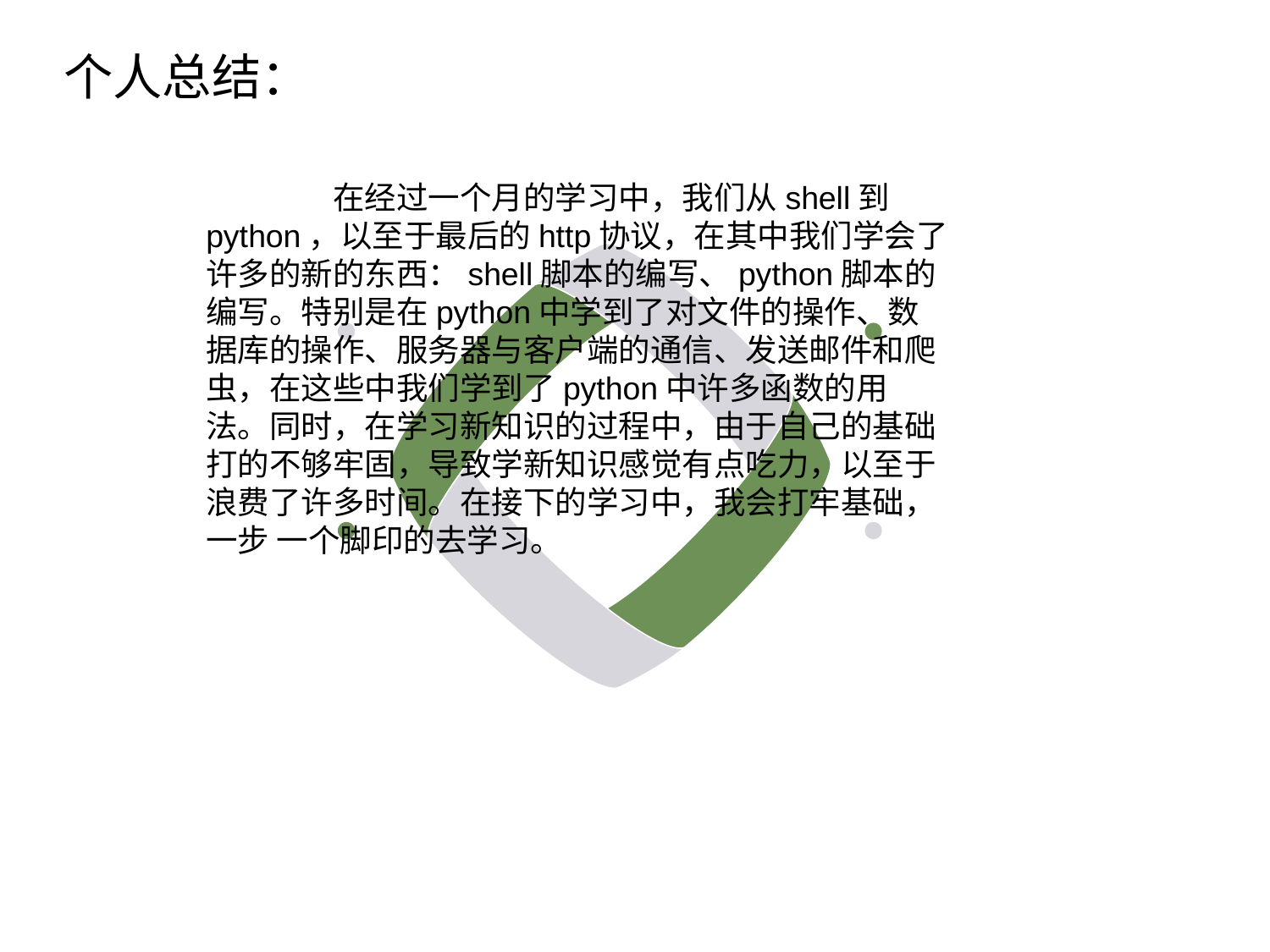

个人总结：
	在经过一个月的学习中，我们从shell到python，以至于最后的http协议，在其中我们学会了许多的新的东西：shell脚本的编写、python脚本的编写。特别是在python中学到了对文件的操作、数据库的操作、服务器与客户端的通信、发送邮件和爬虫，在这些中我们学到了python中许多函数的用法。同时，在学习新知识的过程中，由于自己的基础打的不够牢固，导致学新知识感觉有点吃力，以至于浪费了许多时间。在接下的学习中，我会打牢基础，一步 一个脚印的去学习。

点击添加文本

点击添加文本

点击添加文本
点击添加文本